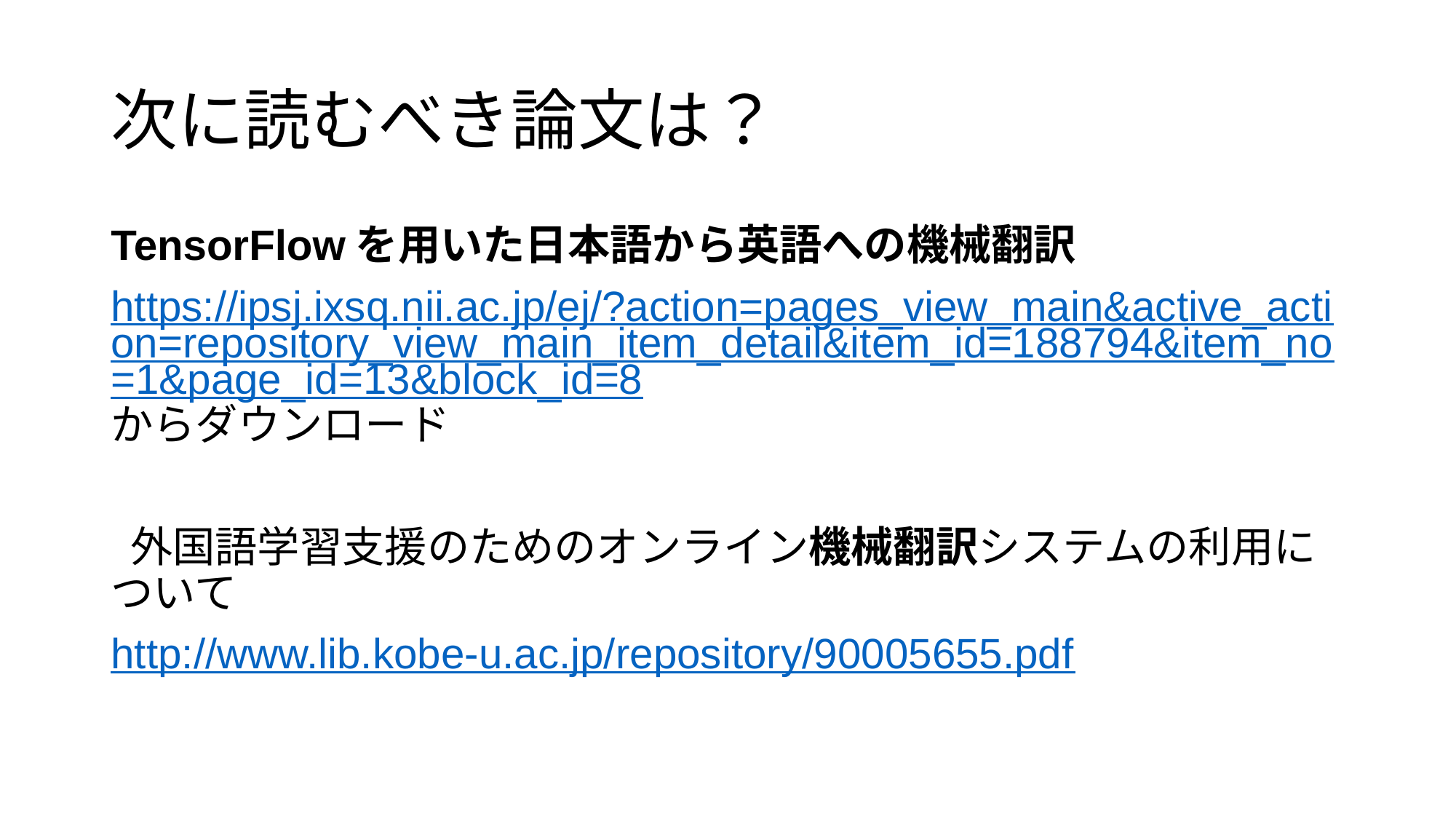

# 次に読むべき論文は？
TensorFlowを用いた日本語から英語への機械翻訳
https://ipsj.ixsq.nii.ac.jp/ej/?action=pages_view_main&active_action=repository_view_main_item_detail&item_id=188794&item_no=1&page_id=13&block_id=8からダウンロード

 外国語学習支援のためのオンライン機械翻訳システムの利用について
http://www.lib.kobe-u.ac.jp/repository/90005655.pdf